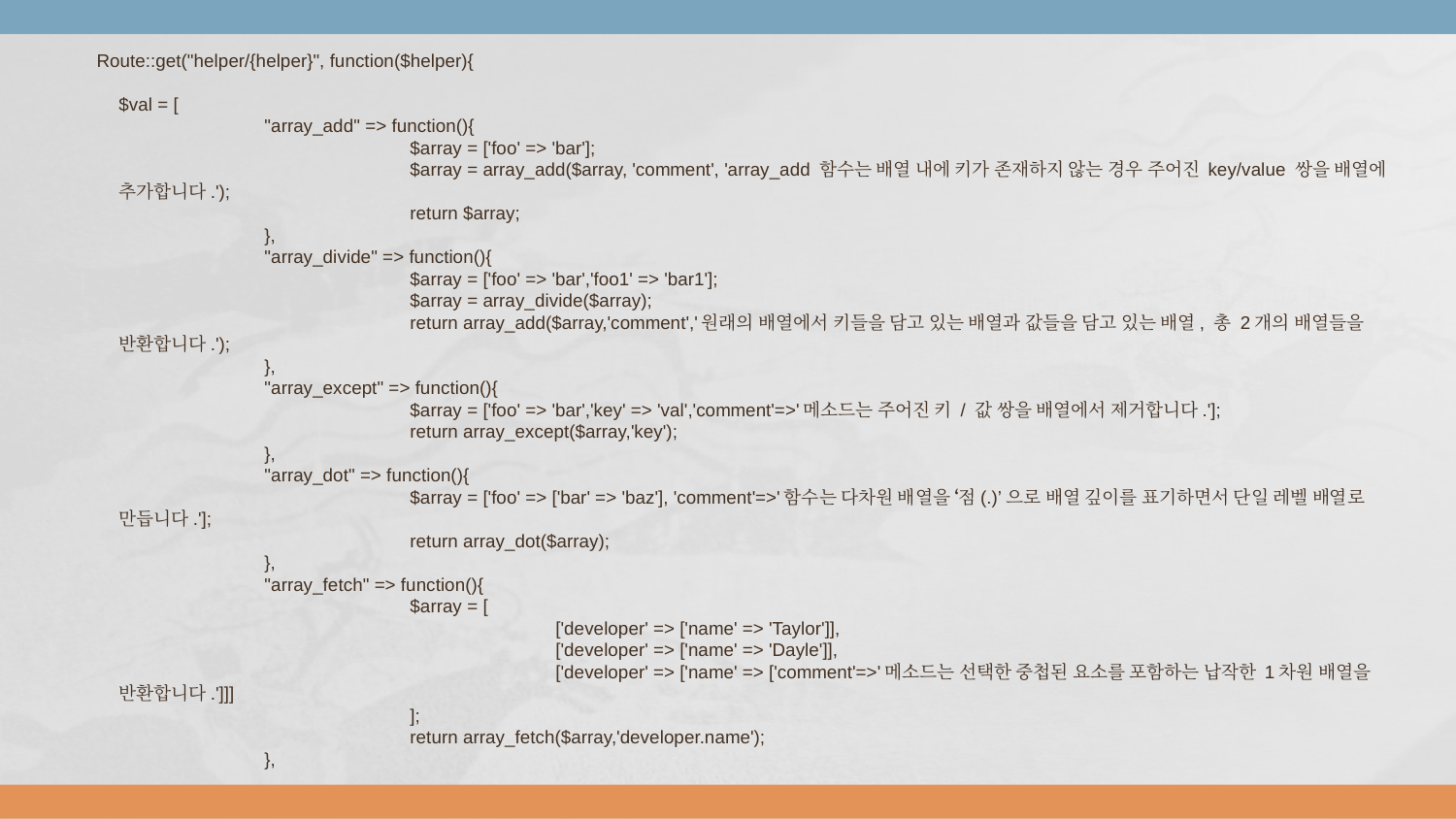

Route::get("helper/{helper}", function($helper){

	$val = [
		"array_add" => function(){
			$array = ['foo' => 'bar'];
			$array = array_add($array, 'comment', 'array_add 함수는 배열 내에 키가 존재하지 않는 경우 주어진 key/value 쌍을 배열에 추가합니다.');
			return $array;
		},
		"array_divide" => function(){
			$array = ['foo' => 'bar','foo1' => 'bar1'];
			$array = array_divide($array);
			return array_add($array,'comment','원래의 배열에서 키들을 담고 있는 배열과 값들을 담고 있는 배열, 총 2개의 배열들을 반환합니다.');
		},
		"array_except" => function(){
			$array = ['foo' => 'bar','key' => 'val','comment'=>'메소드는 주어진 키 / 값 쌍을 배열에서 제거합니다.'];
			return array_except($array,'key');
		},
		"array_dot" => function(){
			$array = ['foo' => ['bar' => 'baz'], 'comment'=>'함수는 다차원 배열을 ‘점(.)’으로 배열 깊이를 표기하면서 단일 레벨 배열로 만듭니다.'];
			return array_dot($array);
		},
		"array_fetch" => function(){
			$array = [
				['developer' => ['name' => 'Taylor']],
				['developer' => ['name' => 'Dayle']],
				['developer' => ['name' => ['comment'=>'메소드는 선택한 중첩된 요소를 포함하는 납작한 1차원 배열을 반환합니다.']]]
			];
			return array_fetch($array,'developer.name');
		},